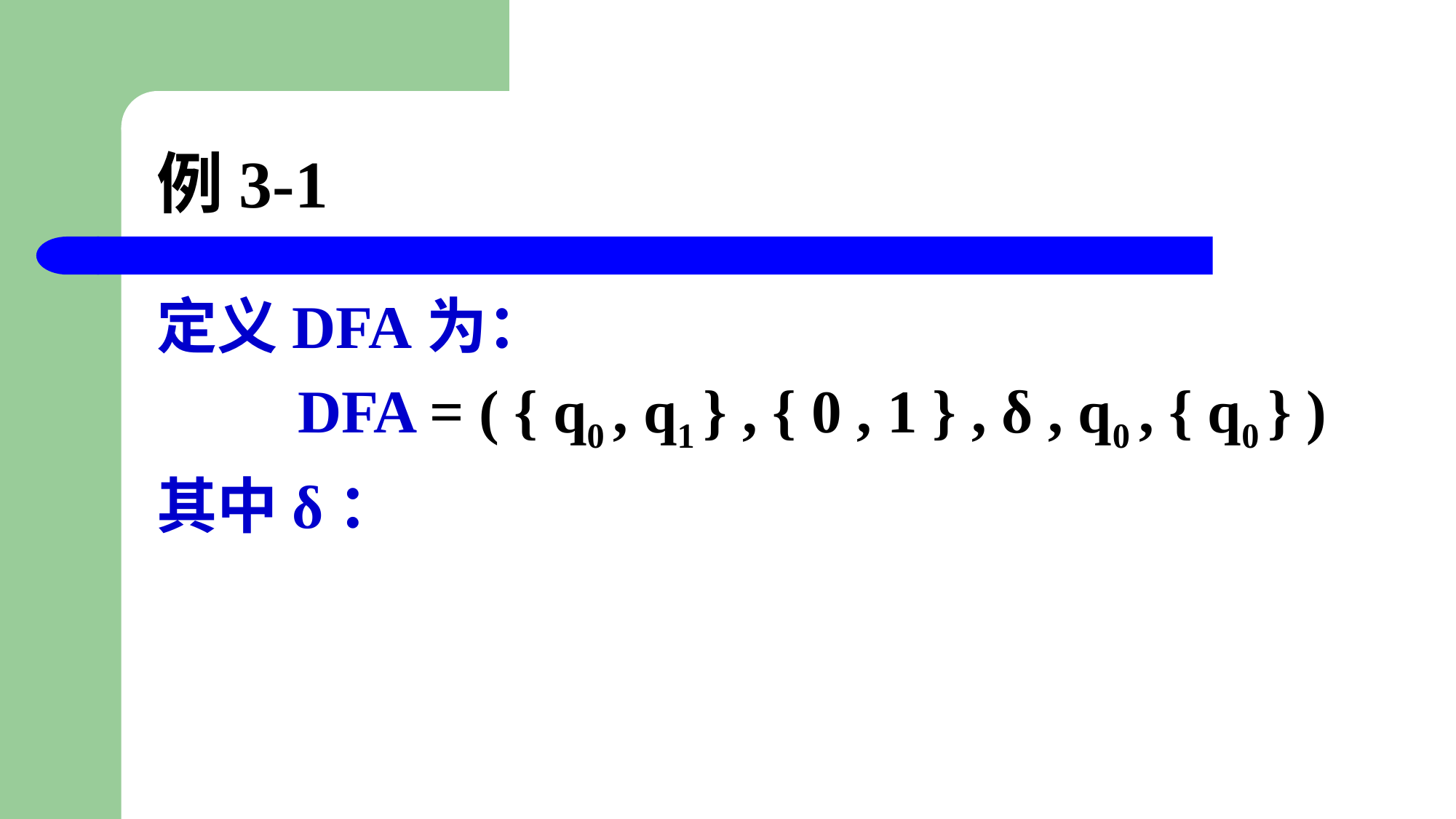

# 例3-1
定义DFA为：
    DFA = ( { q0 , q1 } , { 0 , 1 } , δ , q0 , { q0 } )
其中δ：